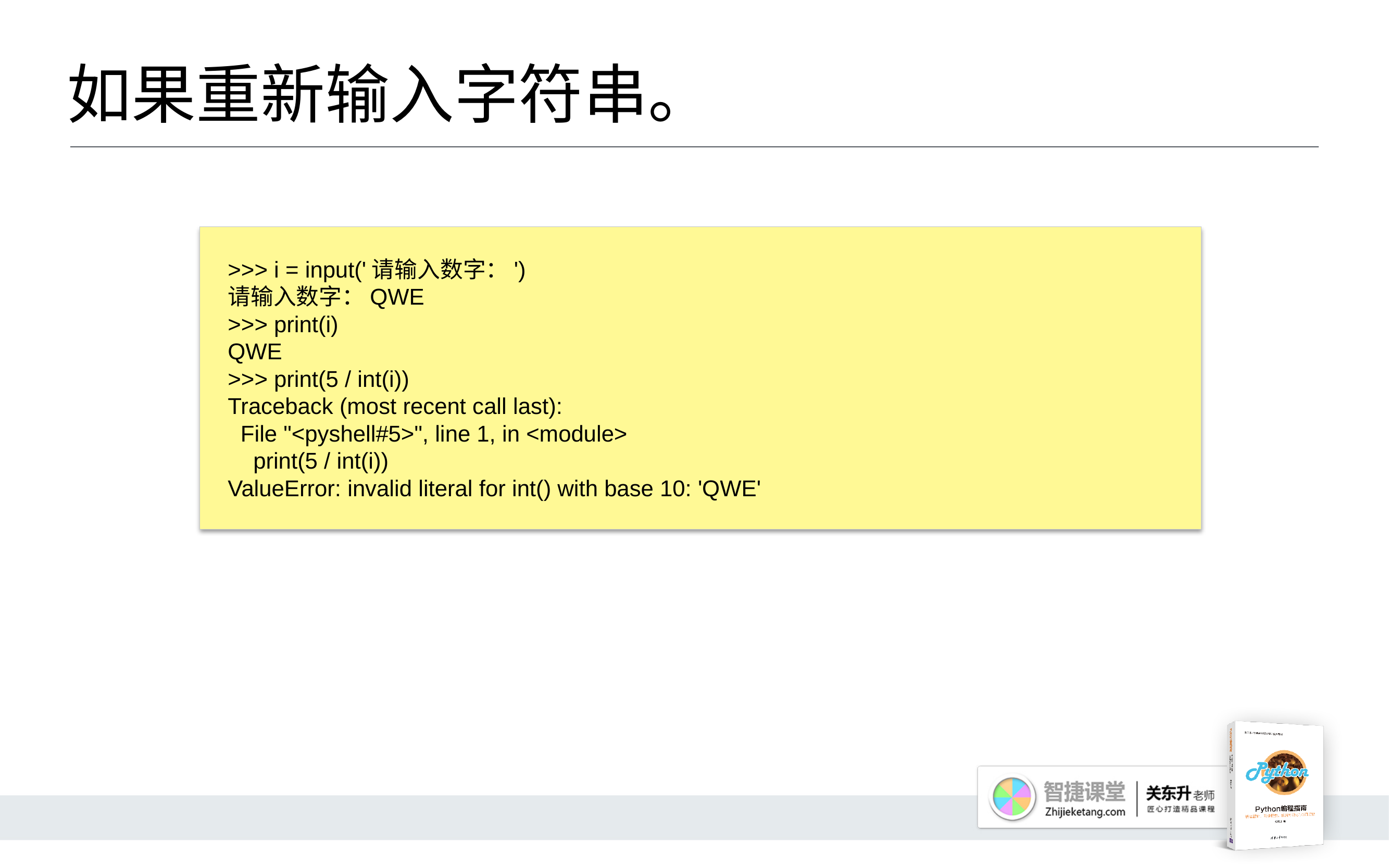

# 如果重新输入字符串。
>>> i = input('请输入数字：')
请输入数字：QWE
>>> print(i)
QWE
>>> print(5 / int(i))
Traceback (most recent call last):
  File "<pyshell#5>", line 1, in <module>
    print(5 / int(i))
ValueError: invalid literal for int() with base 10: 'QWE'